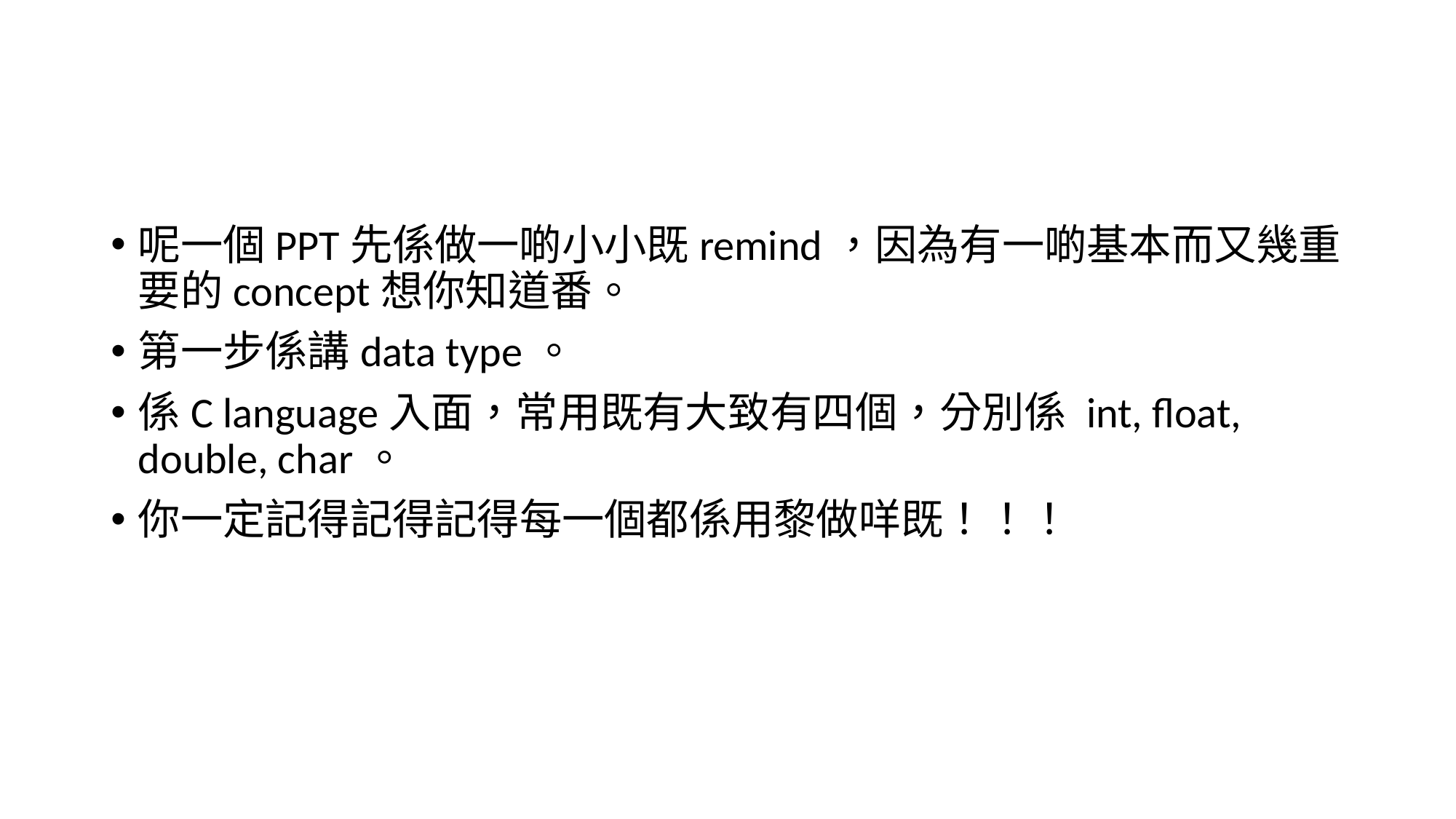

#
呢一個PPT先係做一啲小小既remind，因為有一啲基本而又幾重要的concept想你知道番。
第一步係講data type。
係C language入面，常用既有大致有四個，分別係 int, float, double, char。
你一定記得記得記得每一個都係用黎做咩既！！！